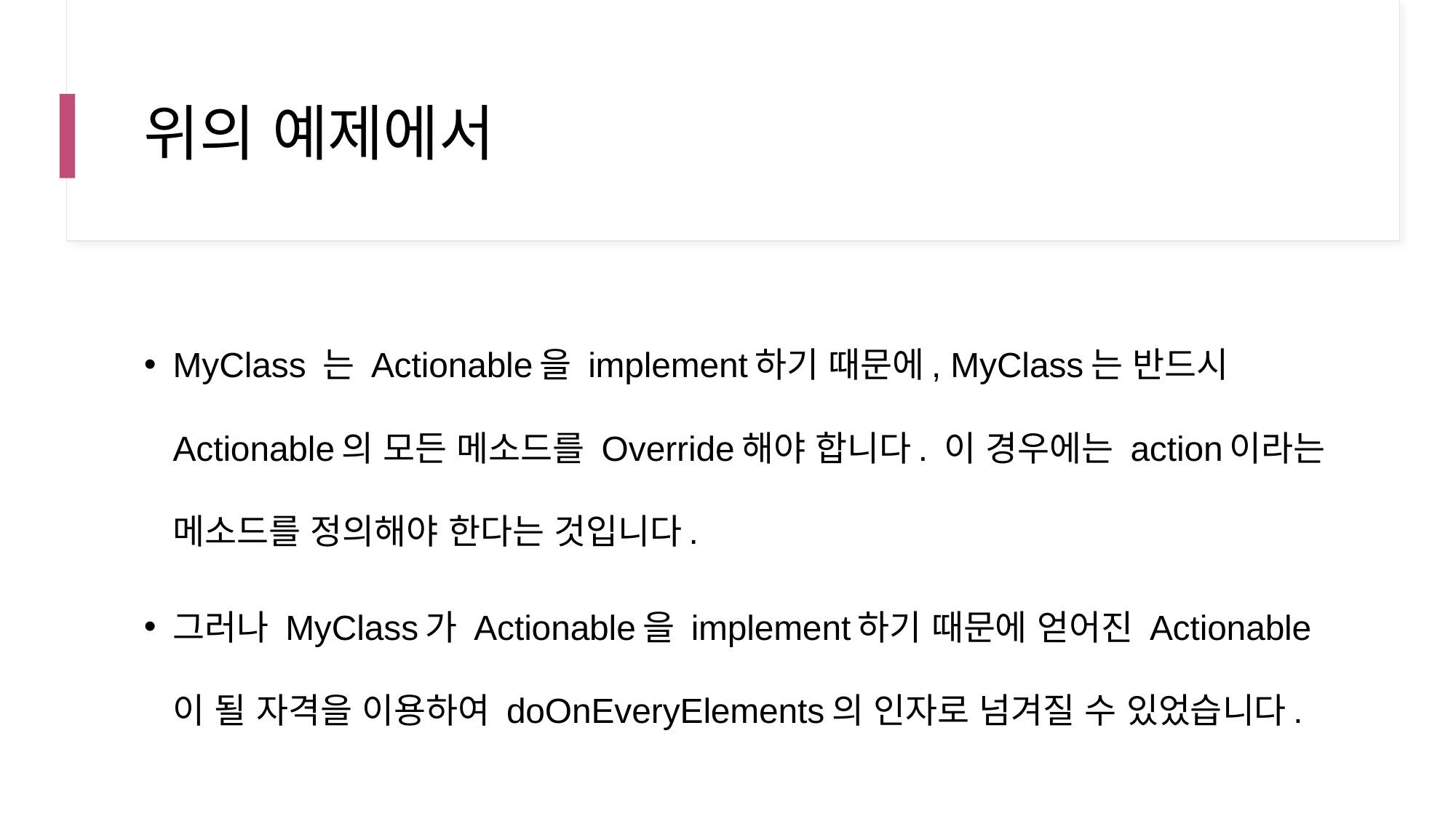

# 위의 예제에서
MyClass 는 Actionable을 implement하기 때문에, MyClass는 반드시 Actionable의 모든 메소드를 Override해야 합니다. 이 경우에는 action이라는 메소드를 정의해야 한다는 것입니다.
그러나 MyClass가 Actionable을 implement하기 때문에 얻어진 Actionable이 될 자격을 이용하여 doOnEveryElements의 인자로 넘겨질 수 있었습니다.